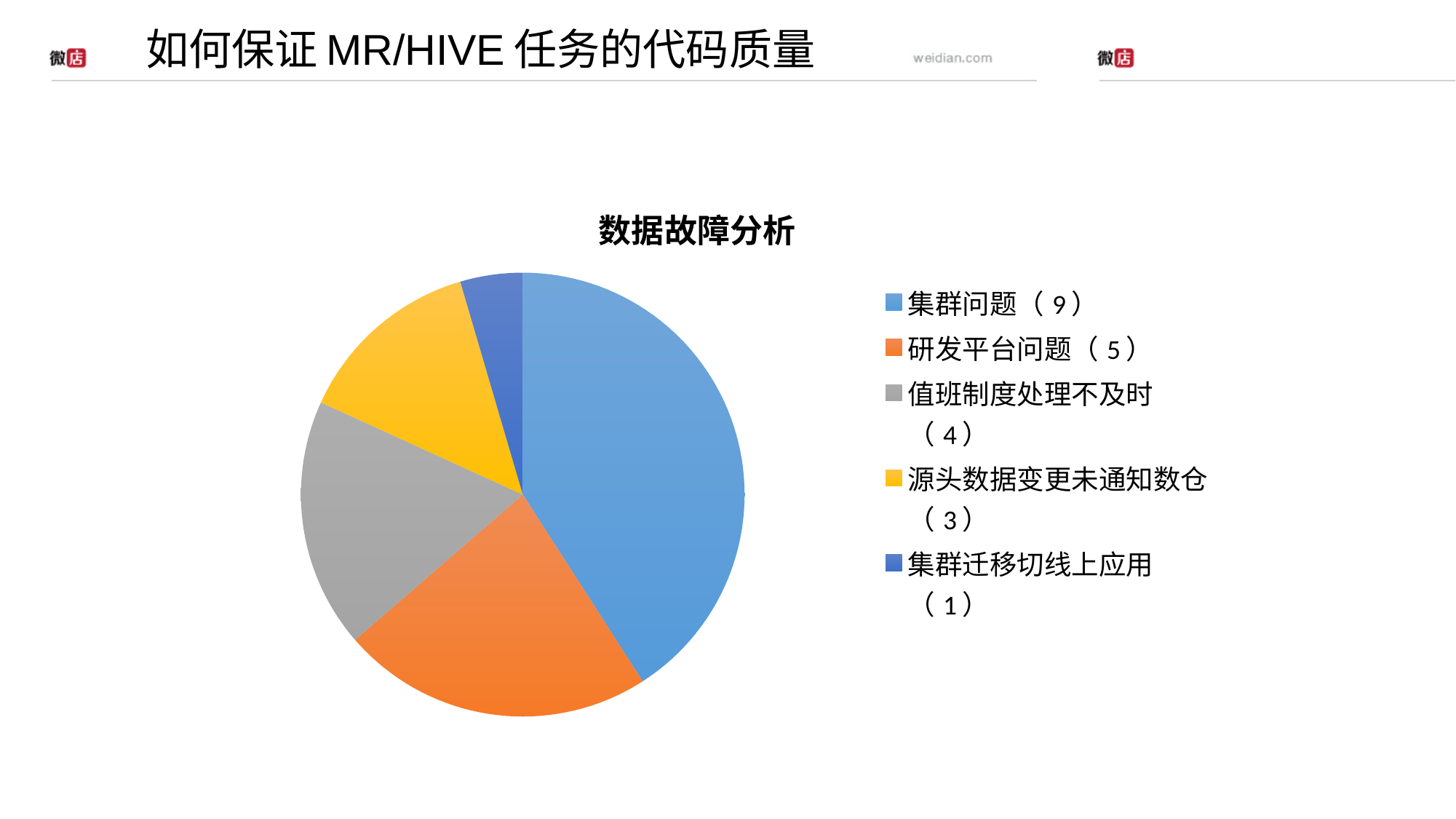

如何保证MR/HIVE任务的代码质量

### Chart:

| Category | 数据故障分析 |
|---|---|
| 集群问题（9） | 9.0 |
| 研发平台问题（5） | 5.0 |
| 值班制度处理不及时（4） | 4.0 |
| 源头数据变更未通知数仓（3） | 3.0 |
| 集群迁移切线上应用（1） | 1.0 |